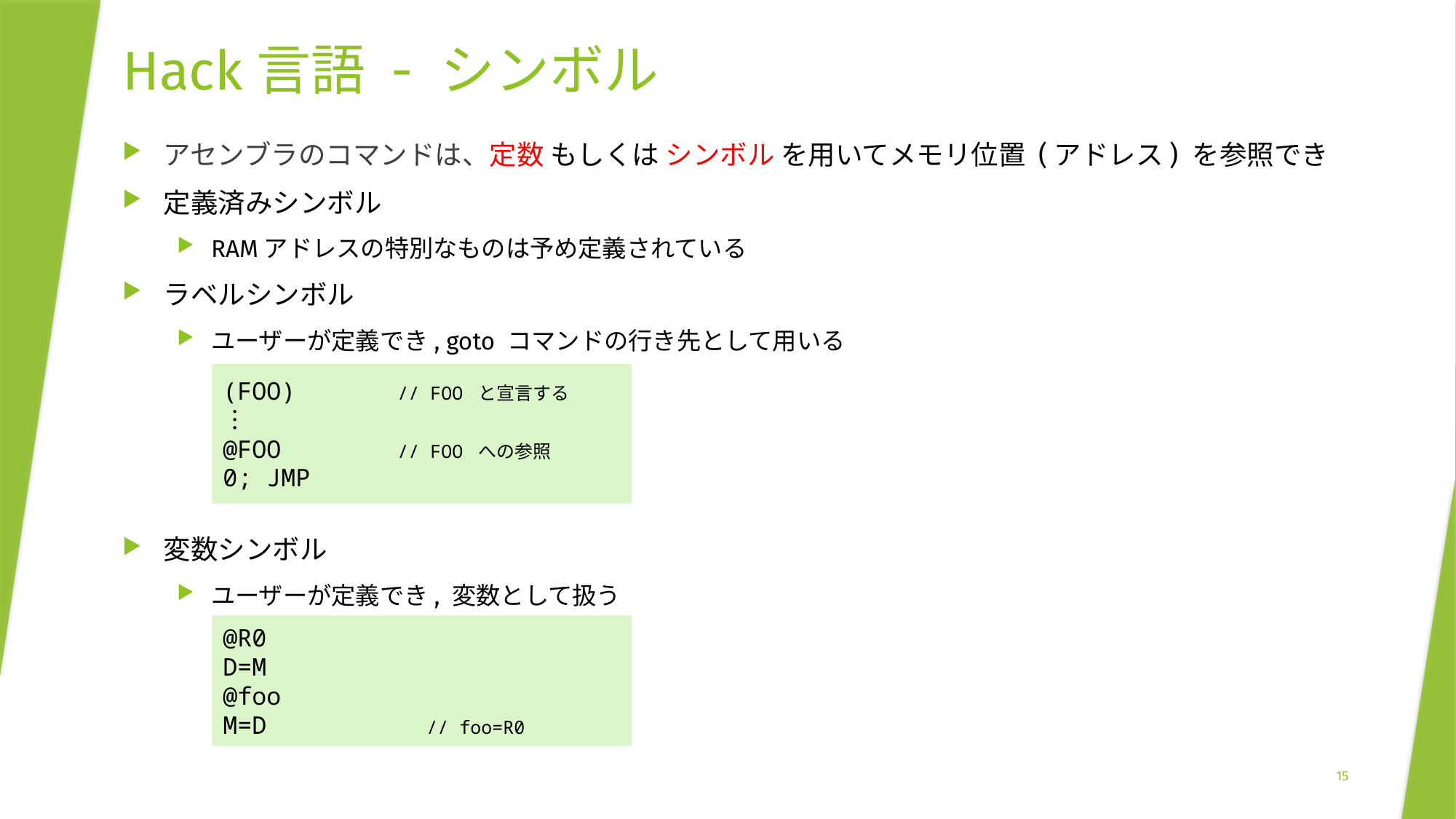

# Hack言語 - シンボル
アセンブラのコマンドは、定数 もしくは シンボル を用いてメモリ位置 (アドレス) を参照でき
定義済みシンボル
RAMアドレスの特別なものは予め定義されている
ラベルシンボル
ユーザーが定義でき, goto コマンドの行き先として用いる

変数シンボル
ユーザーが定義でき, 変数として扱う

(FOO)       // FOO と宣言する
︙
@FOO        // FOO への参照
0; JMP

@R0
D=M
@foo
M=D           // foo=R0
15